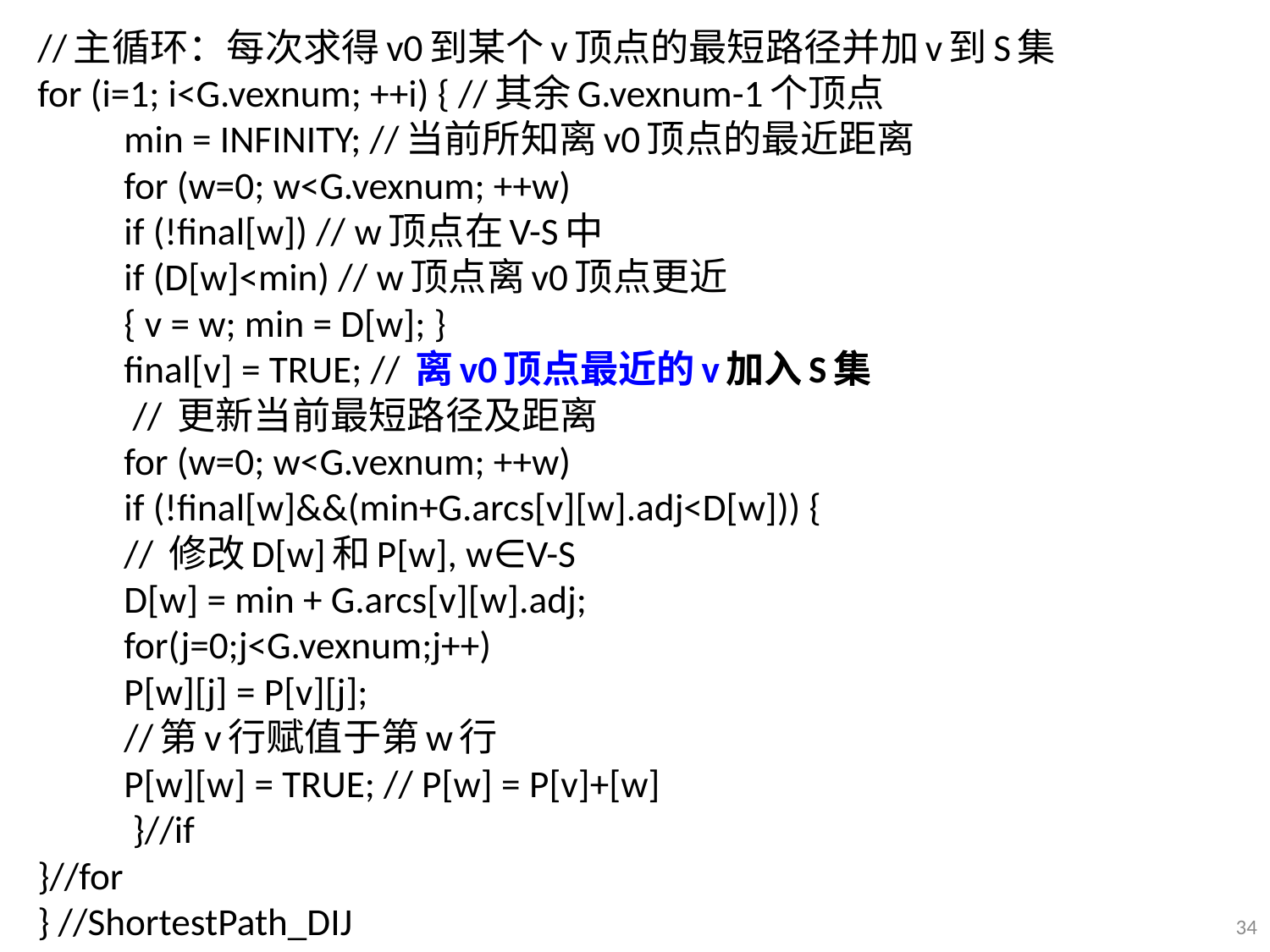

//主循环：每次求得v0到某个v顶点的最短路径并加v到S集
for (i=1; i<G.vexnum; ++i) { //其余G.vexnum-1个顶点
	min = INFINITY; //当前所知离v0顶点的最近距离
	for (w=0; w<G.vexnum; ++w)
		if (!final[w]) // w顶点在V-S中
			if (D[w]<min) // w顶点离v0顶点更近
				{ v = w; min = D[w]; }
	final[v] = TRUE; // 离v0顶点最近的v加入S集
	 // 更新当前最短路径及距离
	for (w=0; w<G.vexnum; ++w)
 		if (!final[w]&&(min+G.arcs[v][w].adj<D[w])) {
			// 修改D[w]和P[w], w∈V-S
			D[w] = min + G.arcs[v][w].adj;
			for(j=0;j<G.vexnum;j++)
				P[w][j] = P[v][j];
				//第v行赋值于第w行
			P[w][w] = TRUE; // P[w] = P[v]+[w]
		 }//if
}//for
} //ShortestPath_DIJ

34